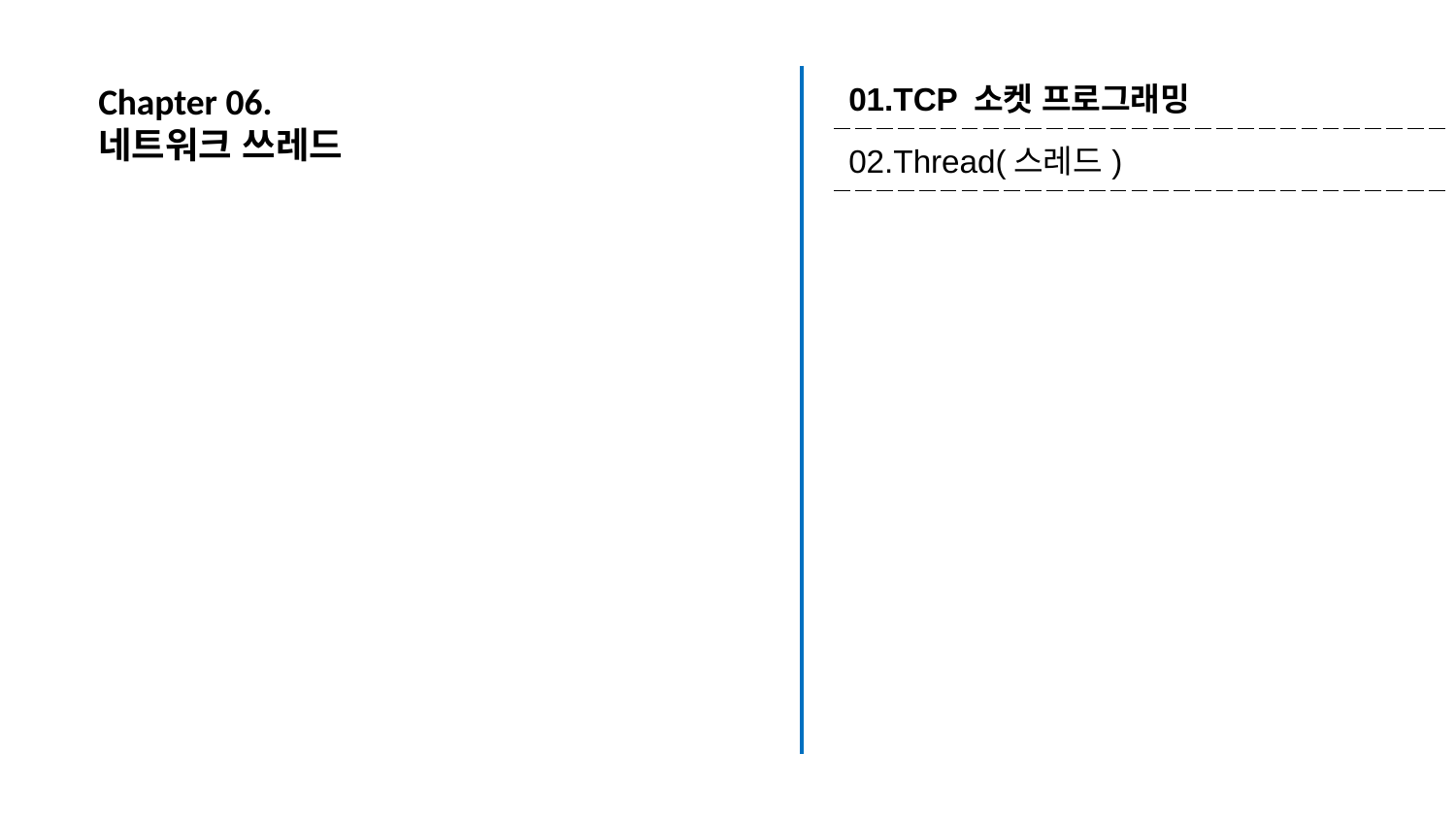

| 01.TCP 소켓 프로그래밍 |
| --- |
| 02.Thread(스레드) |
# Chapter 06. 네트워크 쓰레드